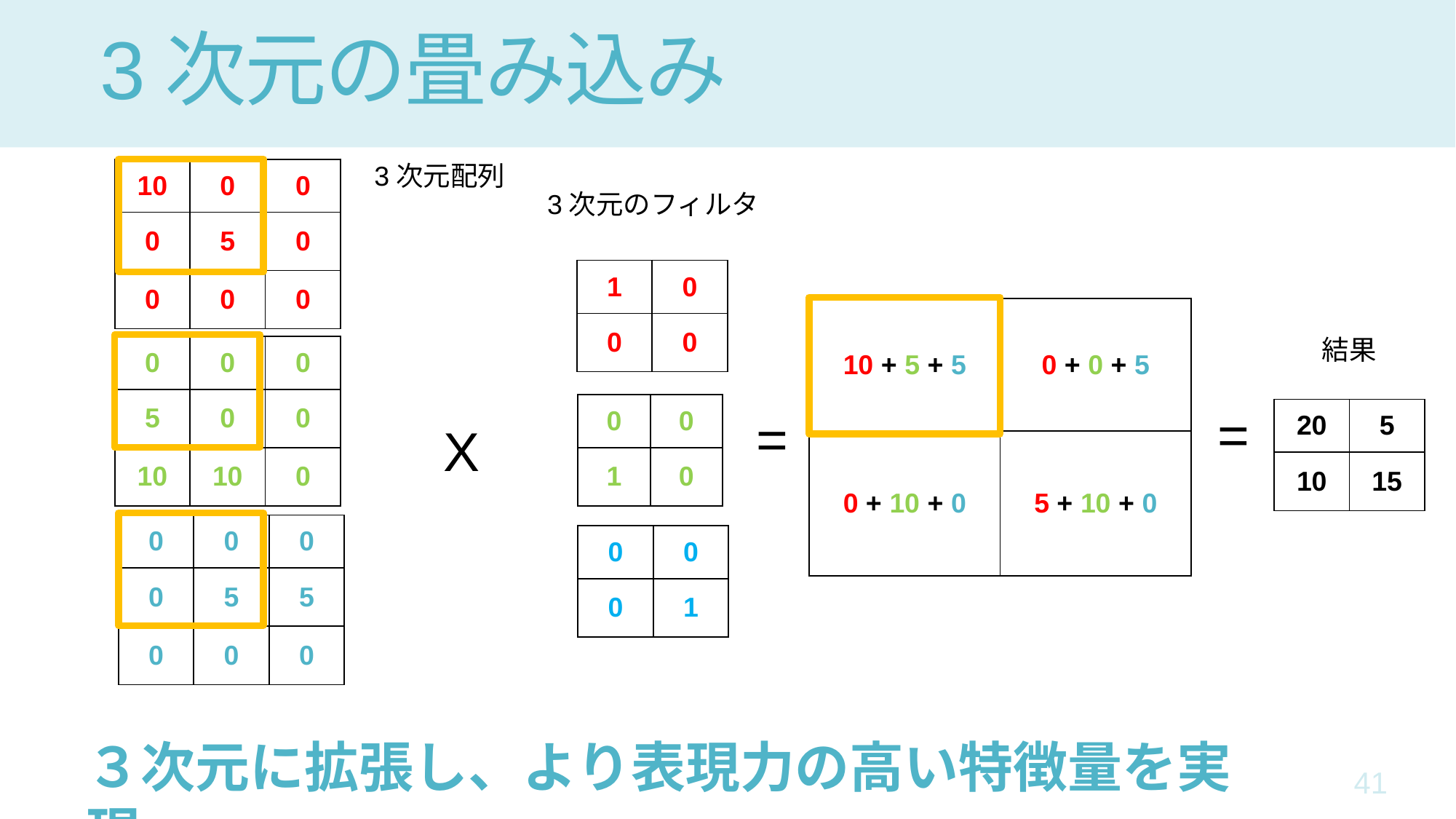

# 3次元の畳み込み
3次元配列

| 10 | 0 | 0 |
| --- | --- | --- |
| 0 | 5 | 0 |
| 0 | 0 | 0 |
3次元のフィルタ
| 1 | 0 |
| --- | --- |
| 0 | 0 |

| 10 + 5 + 5 | 0 + 0 + 5 |
| --- | --- |
| 0 + 10 + 0 | 5 + 10 + 0 |
結果

| 0 | 0 | 0 |
| --- | --- | --- |
| 5 | 0 | 0 |
| 10 | 10 | 0 |
| 0 | 0 |
| --- | --- |
| 1 | 0 |
=
=
| 20 | 5 |
| --- | --- |
| 10 | 15 |
X

| 0 | 0 | 0 |
| --- | --- | --- |
| 0 | 5 | 5 |
| 0 | 0 | 0 |
| 0 | 0 |
| --- | --- |
| 0 | 1 |
３次元に拡張し、より表現力の高い特徴量を実現